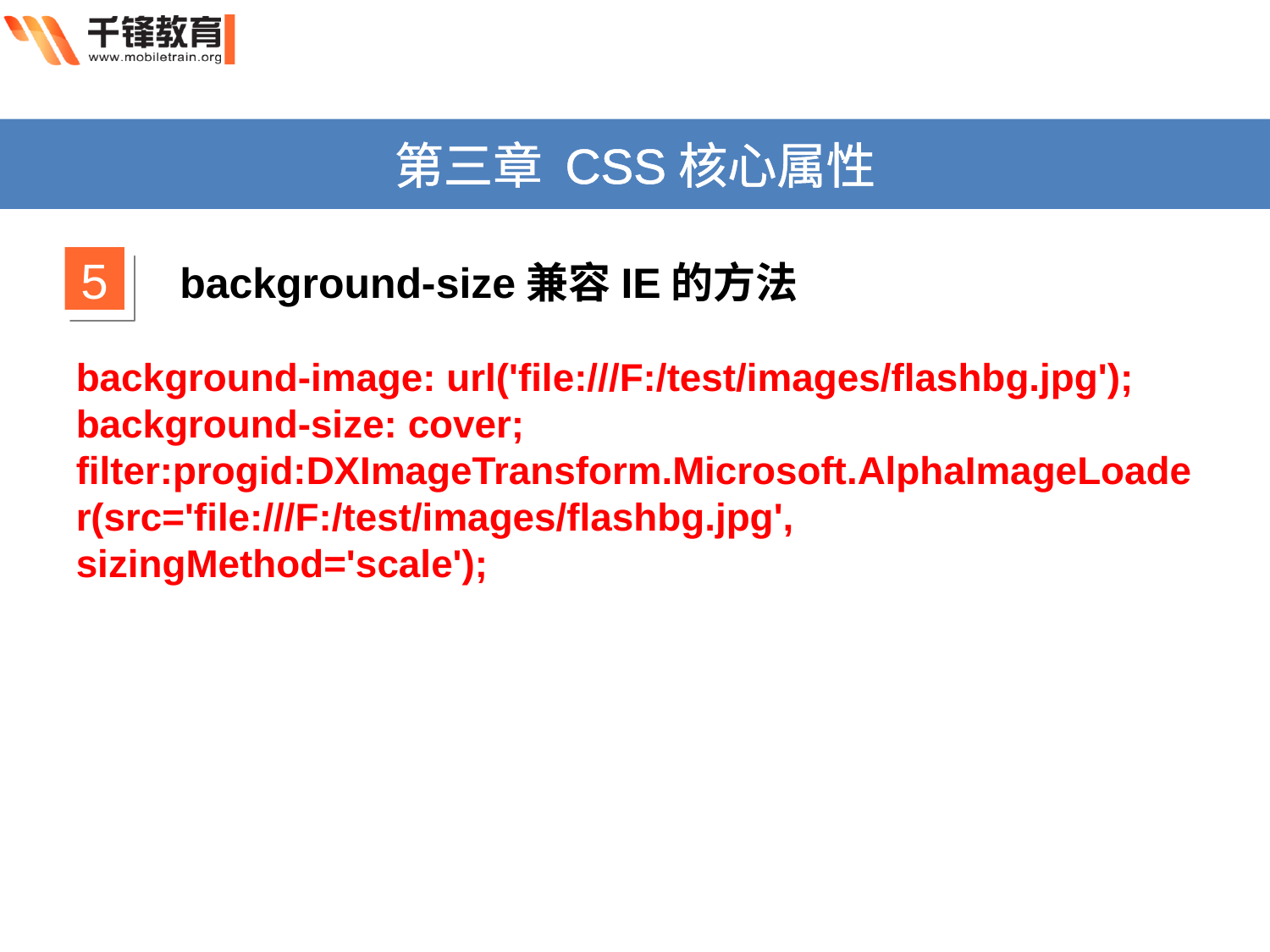

第三章 CSS核心属性
5

background-size兼容IE的方法

background-image: url('file:///F:/test/images/flashbg.jpg'); background-size: cover; filter:progid:DXImageTransform.Microsoft.AlphaImageLoader(src='file:///F:/test/images/flashbg.jpg', sizingMethod='scale');